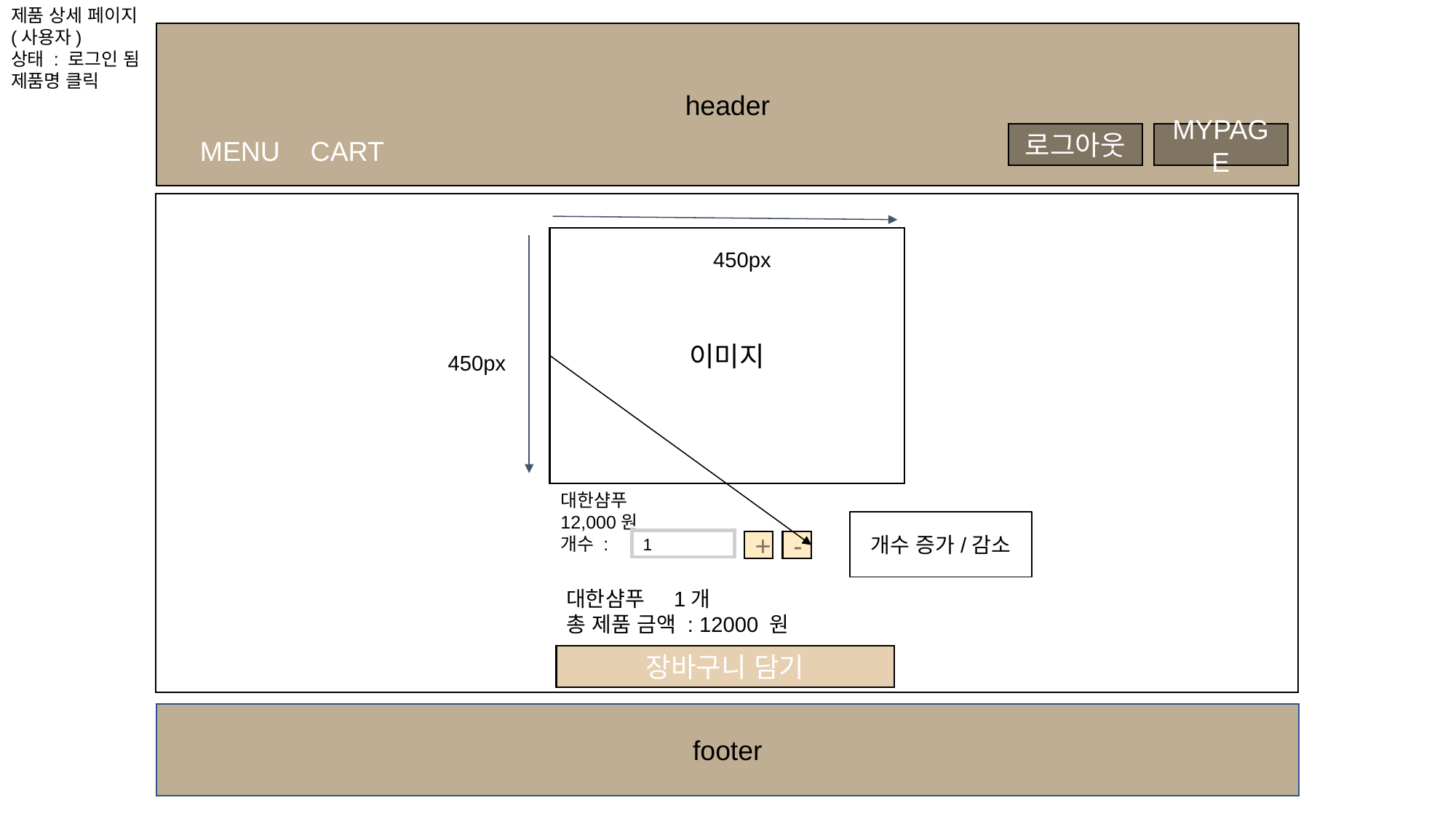

제품 상세 페이지
(사용자)
상태 : 로그인 됨
제품명 클릭
header
로그아웃
MYPAGE
MENU    CART

이미지
대한샴푸
12,000원
개수 :
450px
450px
개수 증가/감소
1
+
-
대한샴푸    1개
총 제품 금액 : 12000 원
장바구니 담기
footer